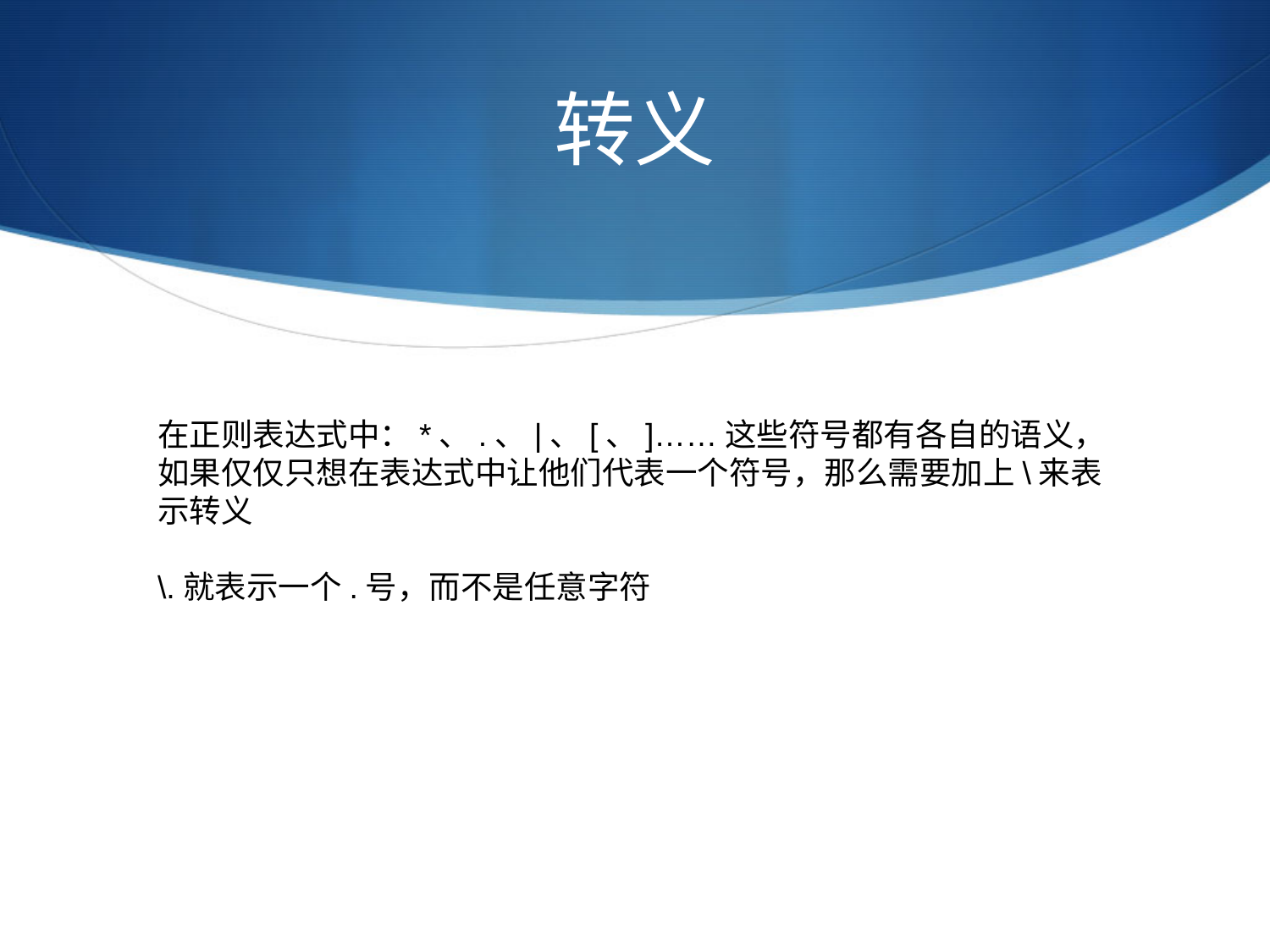

# 转义
在正则表达式中：*、.、|、[、]……这些符号都有各自的语义，如果仅仅只想在表达式中让他们代表一个符号，那么需要加上\来表示转义

\.就表示一个.号，而不是任意字符